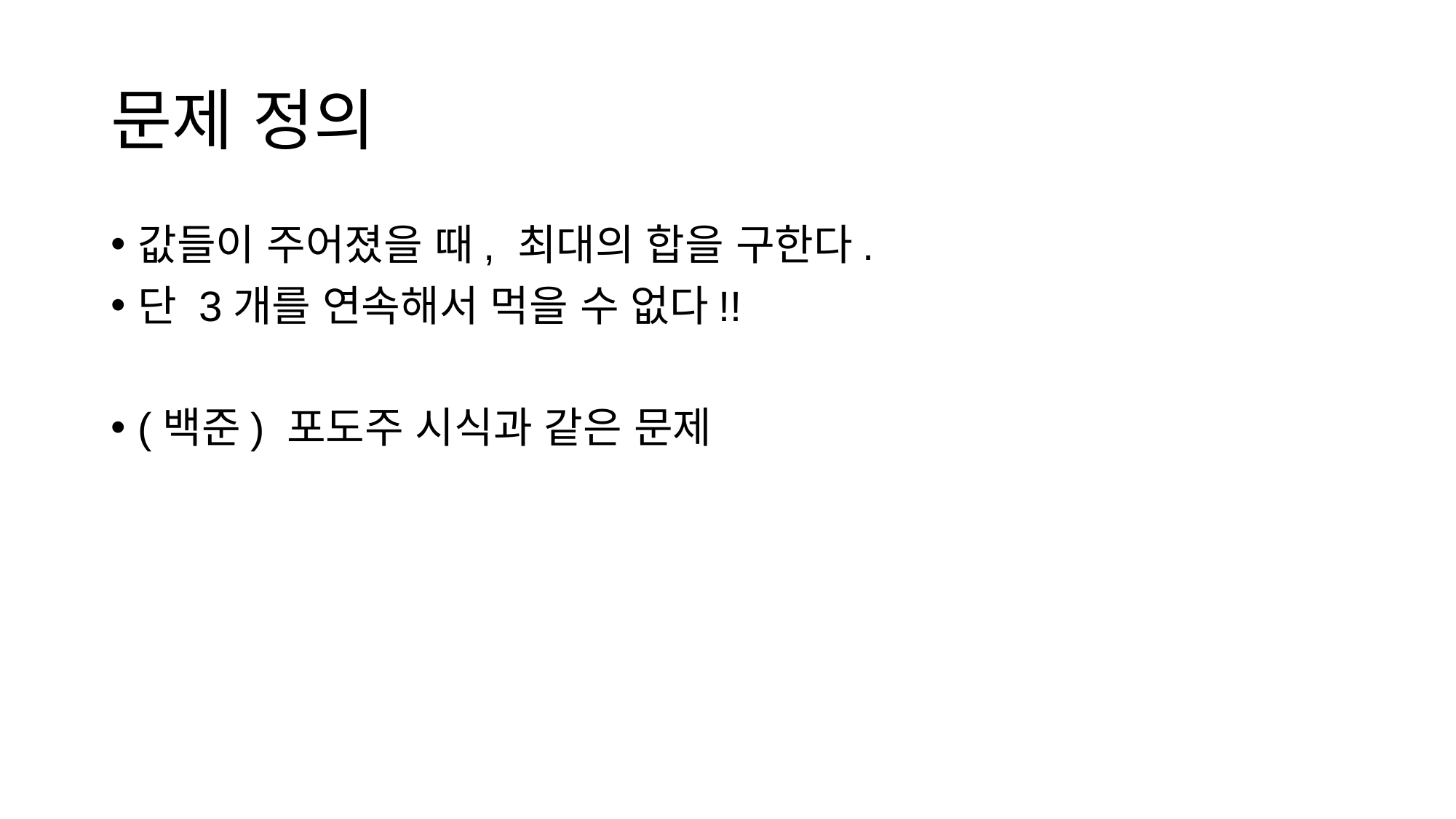

# 문제 정의
값들이 주어졌을 때, 최대의 합을 구한다.
단 3개를 연속해서 먹을 수 없다!!

(백준) 포도주 시식과 같은 문제